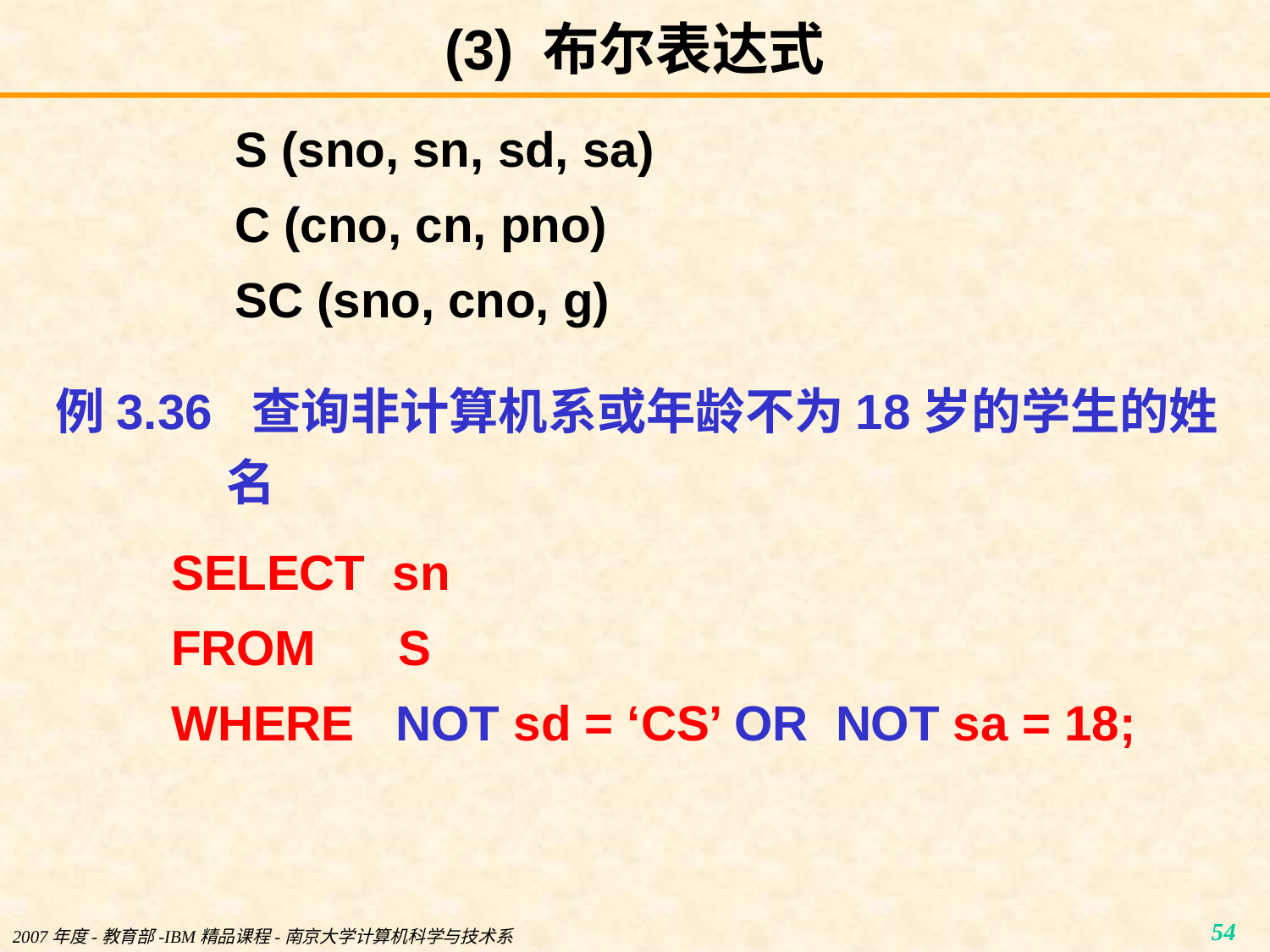

# (3) 布尔表达式
S (sno, sn, sd, sa)
C (cno, cn, pno)
SC (sno, cno, g)
例3.36  查询非计算机系或年龄不为18岁的学生的姓名
SELECT  sn
FROM      S
WHERE   NOT sd = ‘CS’ OR  NOT sa = 18;
54
2007年度-教育部-IBM精品课程-南京大学计算机科学与技术系